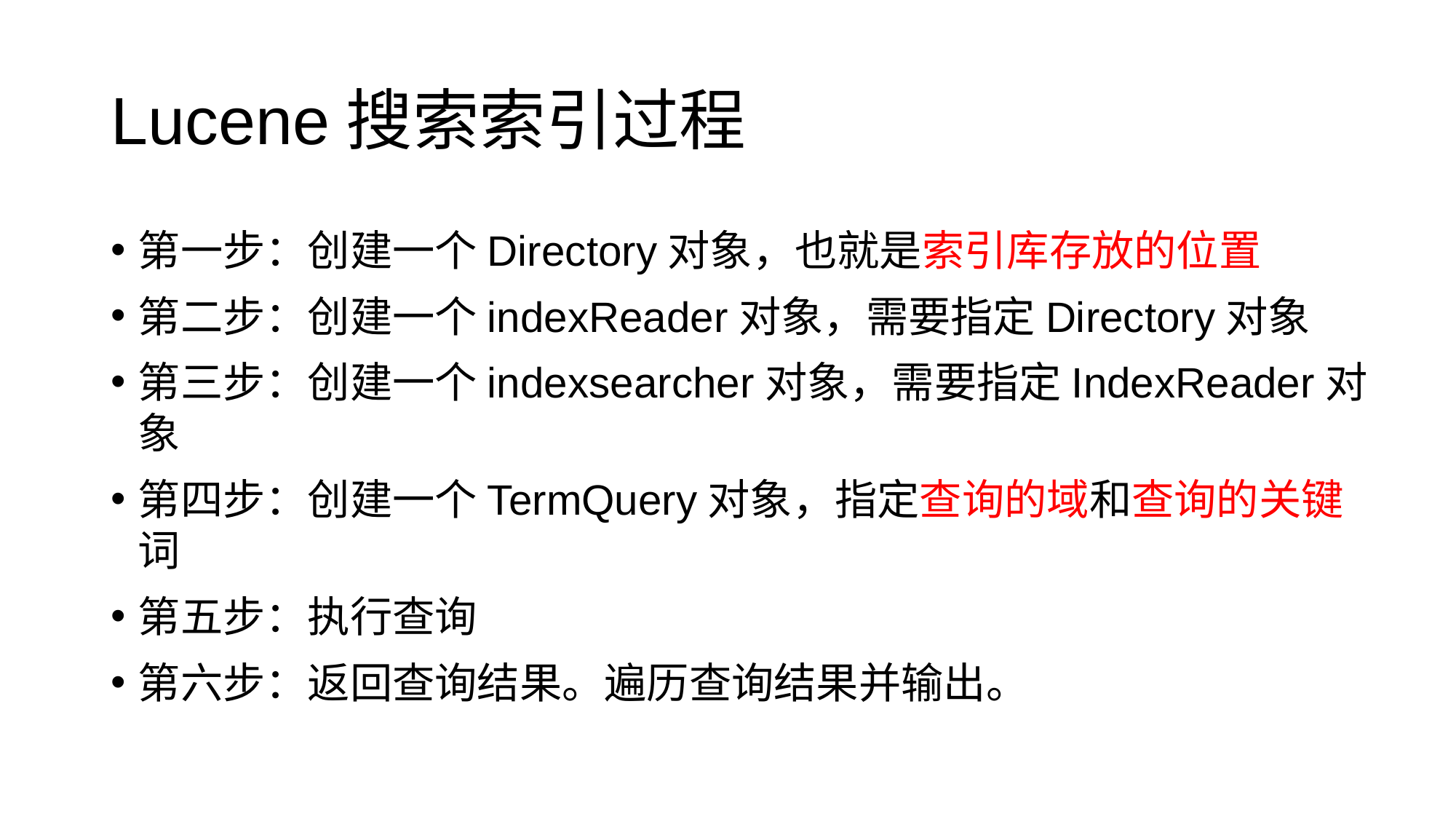

# Lucene搜索索引过程
第一步：创建一个Directory对象，也就是索引库存放的位置
第二步：创建一个indexReader对象，需要指定Directory对象
第三步：创建一个indexsearcher对象，需要指定IndexReader对象
第四步：创建一个TermQuery对象，指定查询的域和查询的关键词
第五步：执行查询
第六步：返回查询结果。遍历查询结果并输出。